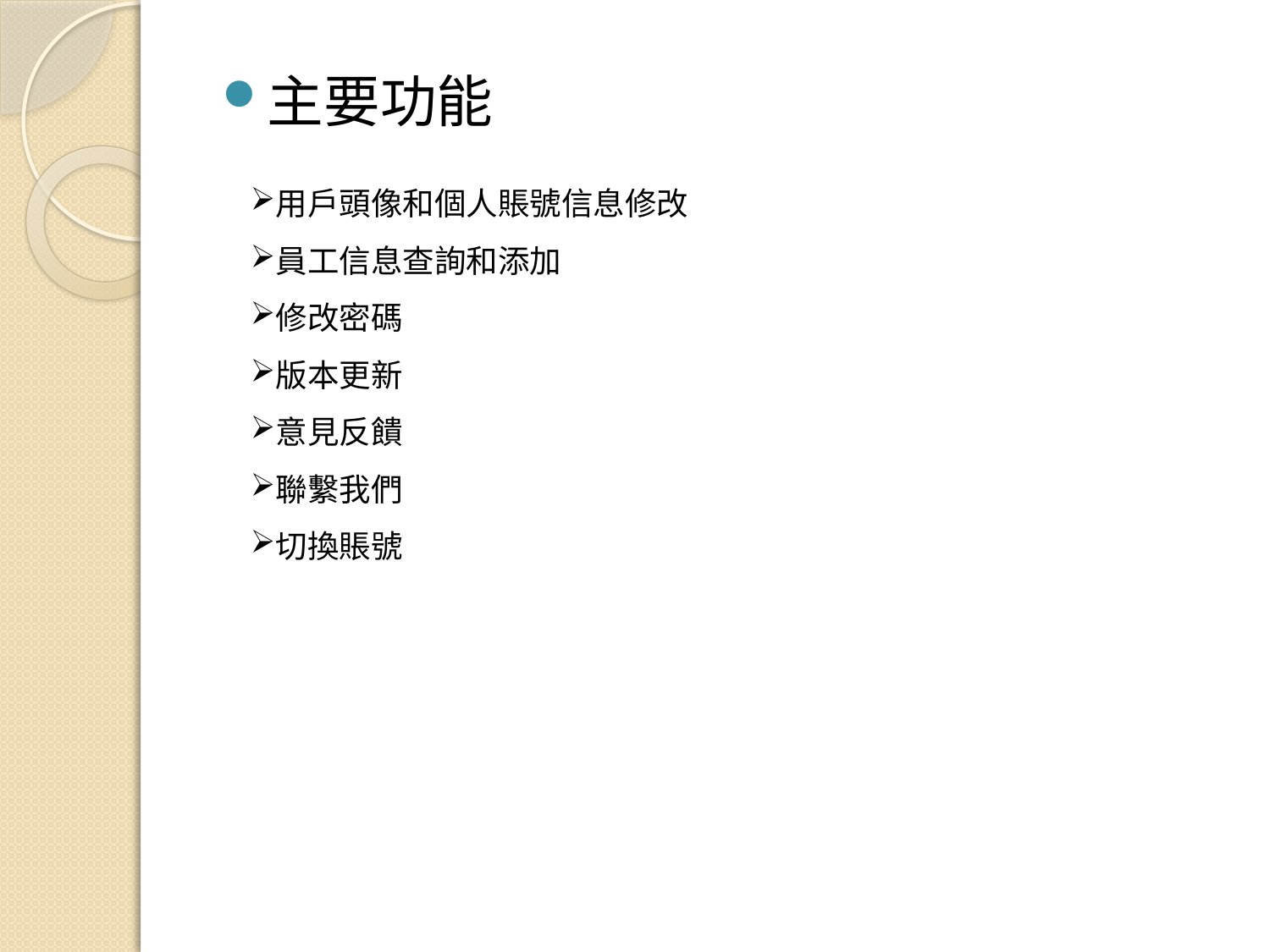

主要功能
用戶頭像和個人賬號信息修改
員工信息查詢和添加
修改密碼
版本更新
意見反饋
聯繫我們
切換賬號